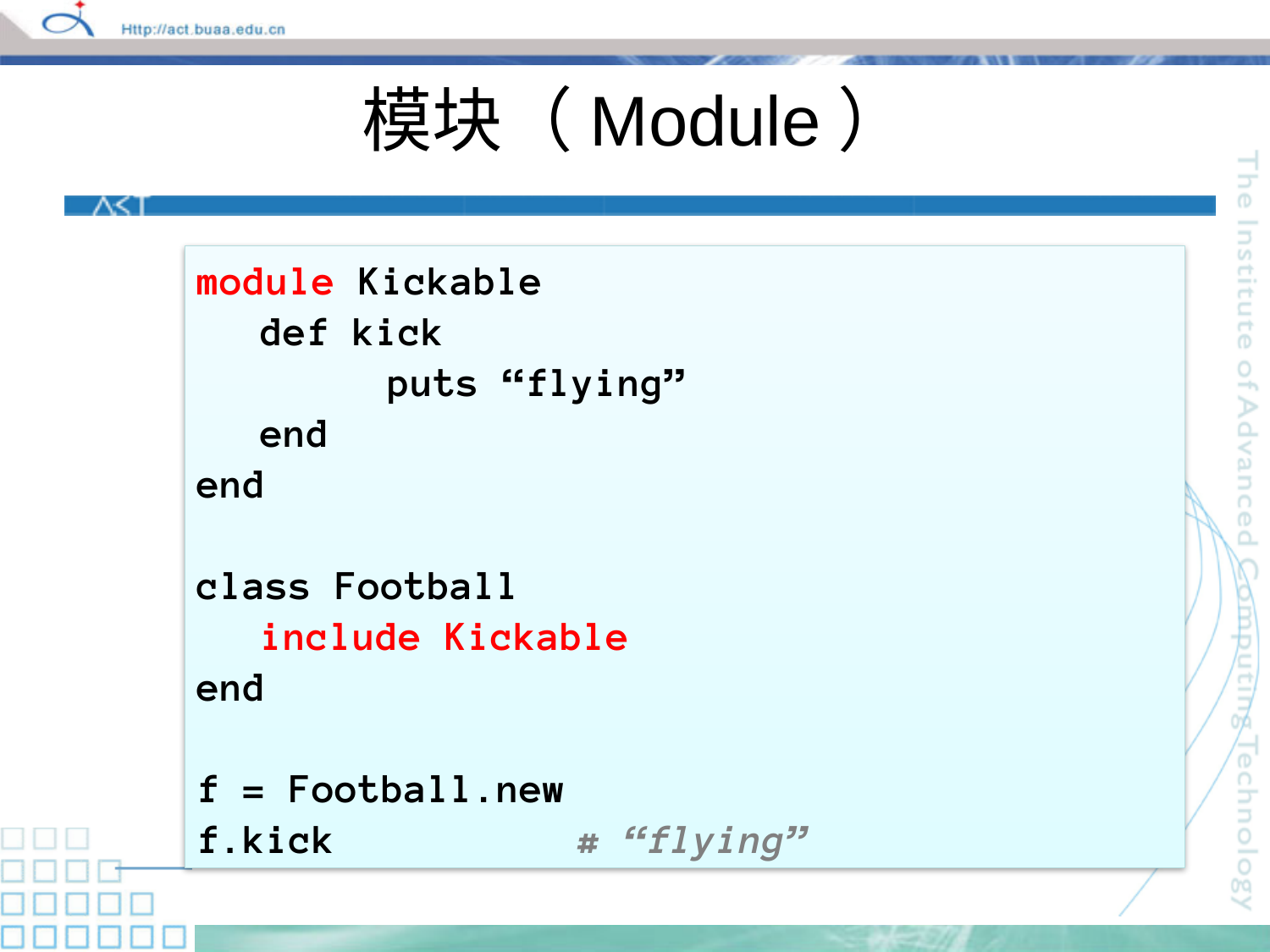

# 模块（Module）
module Kickable
def kick
	puts “flying”
end
end

class Football
include Kickable
end

f = Football.new
f.kick		# “flying”